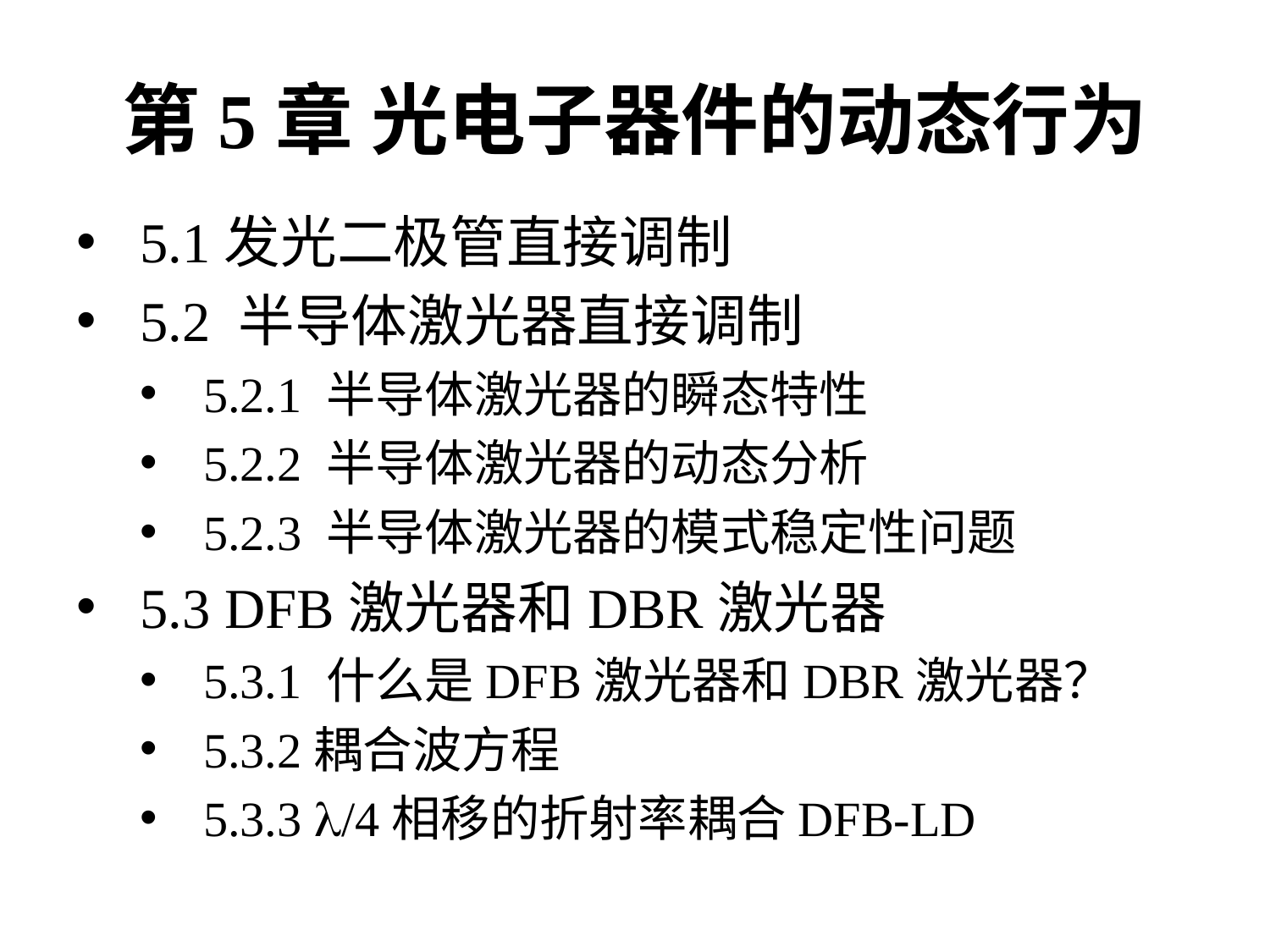

第5章 光电子器件的动态行为
5.1发光二极管直接调制
5.2 半导体激光器直接调制
5.2.1 半导体激光器的瞬态特性
5.2.2 半导体激光器的动态分析
5.2.3 半导体激光器的模式稳定性问题
5.3 DFB激光器和DBR激光器
5.3.1 什么是DFB激光器和DBR激光器？
5.3.2耦合波方程
5.3.3 λ/4相移的折射率耦合DFB-LD